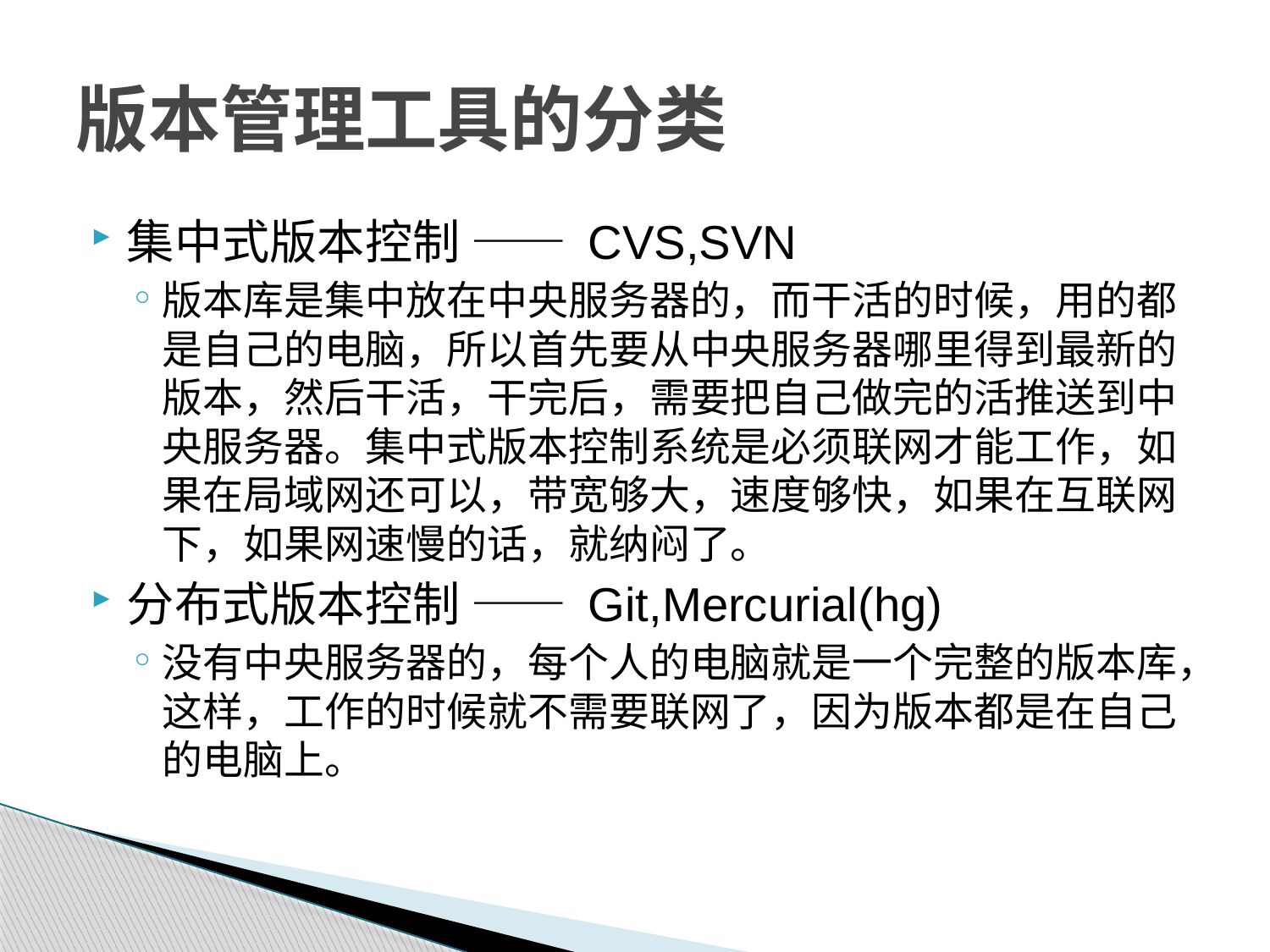

# 版本管理工具的分类
集中式版本控制 —— CVS,SVN
版本库是集中放在中央服务器的，而干活的时候，用的都是自己的电脑，所以首先要从中央服务器哪里得到最新的版本，然后干活，干完后，需要把自己做完的活推送到中央服务器。集中式版本控制系统是必须联网才能工作，如果在局域网还可以，带宽够大，速度够快，如果在互联网下，如果网速慢的话，就纳闷了。
分布式版本控制 —— Git,Mercurial(hg)
没有中央服务器的，每个人的电脑就是一个完整的版本库，这样，工作的时候就不需要联网了，因为版本都是在自己的电脑上。